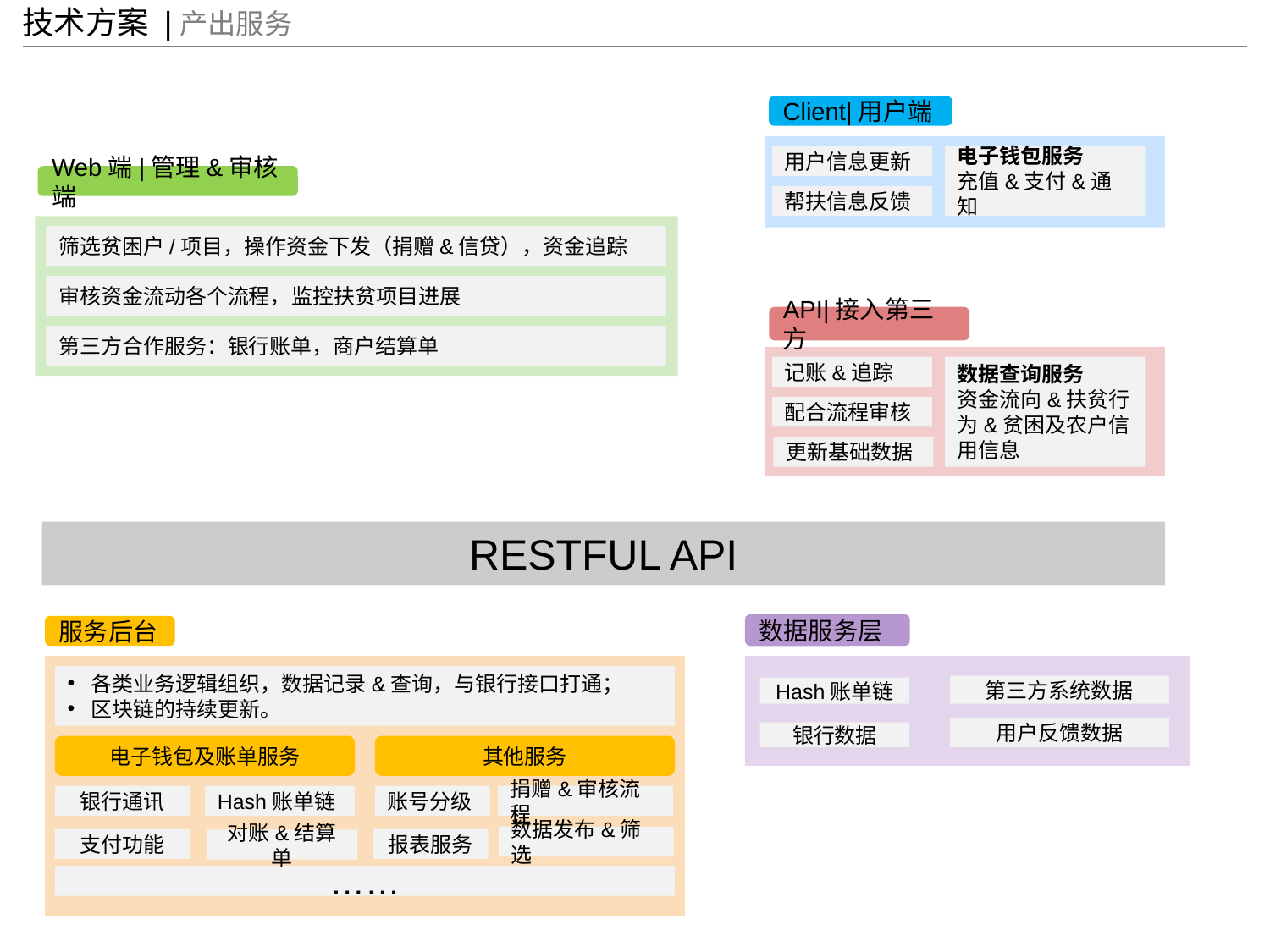

技术方案 |产出服务
Client|用户端

用户信息更新
电子钱包服务
充值&支付&通知
Web端|管理&审核端
帮扶信息反馈

筛选贫困户/项目，操作资金下发（捐赠&信贷），资金追踪
审核资金流动各个流程，监控扶贫项目进展
第三方合作服务：银行账单，商户结算单
API|接入第三方

记账&追踪
数据查询服务
资金流向&扶贫行为&贫困及农户信用信息
配合流程审核
更新基础数据
RESTFUL API
数据服务层
服务后台

各类业务逻辑组织，数据记录&查询，与银行接口打通；
区块链的持续更新。
电子钱包及账单服务
其他服务
银行通讯
Hash账单链
账号分级
捐赠&审核流程
报表服务
……

第三方系统数据
Hash账单链
用户反馈数据
银行数据
数据发布&筛选
支付功能
对账&结算单